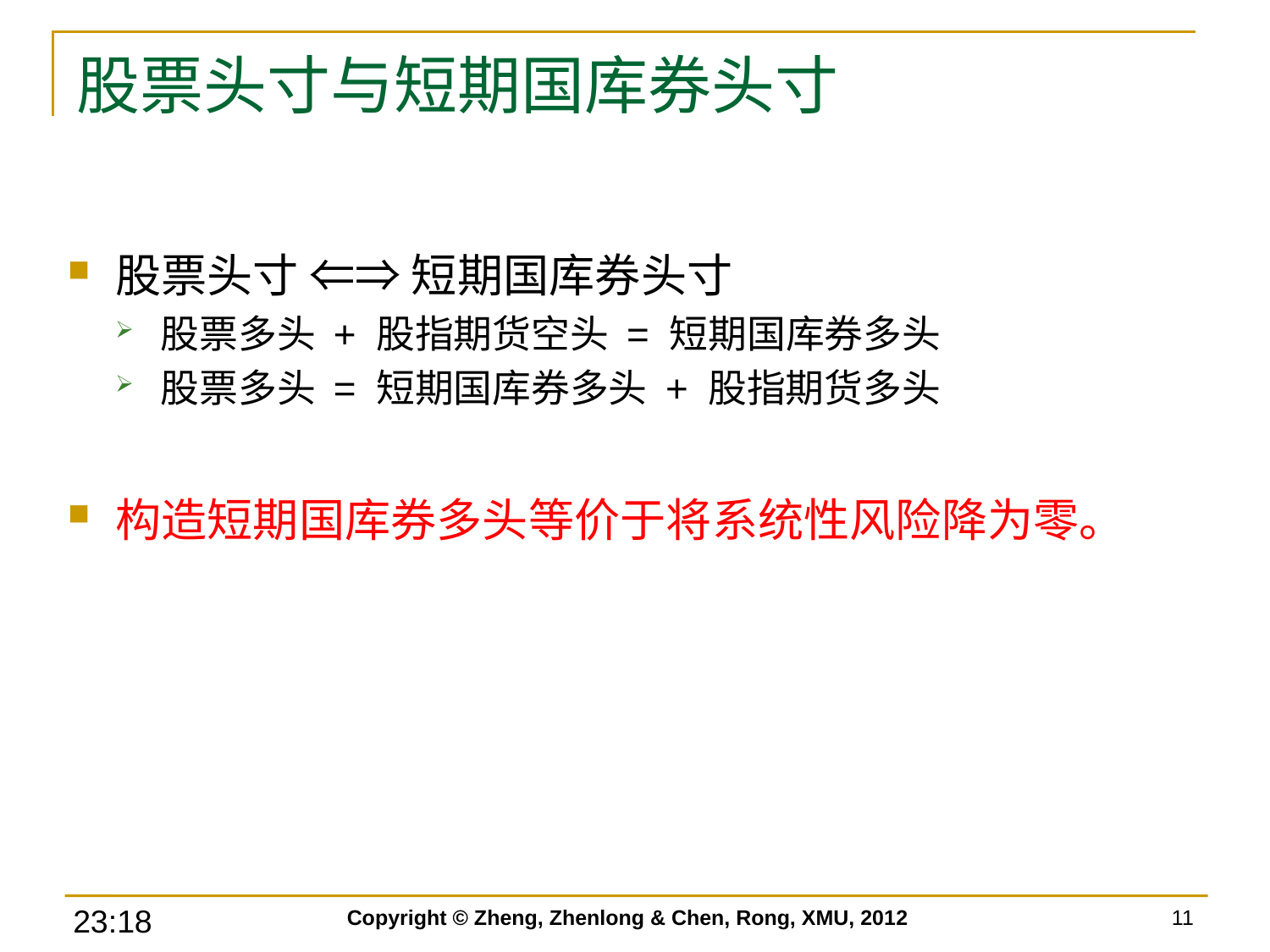

# 股票头寸与短期国库券头寸

股票头寸 ⇐⇒ 短期国库券头寸
股票多头 + 股指期货空头 = 短期国库券多头
股票多头 = 短期国库券多头 + 股指期货多头

构造短期国库券多头等价于将系统性风险降为零。
Copyright © Zheng, Zhenlong & Chen, Rong, XMU, 2012
11